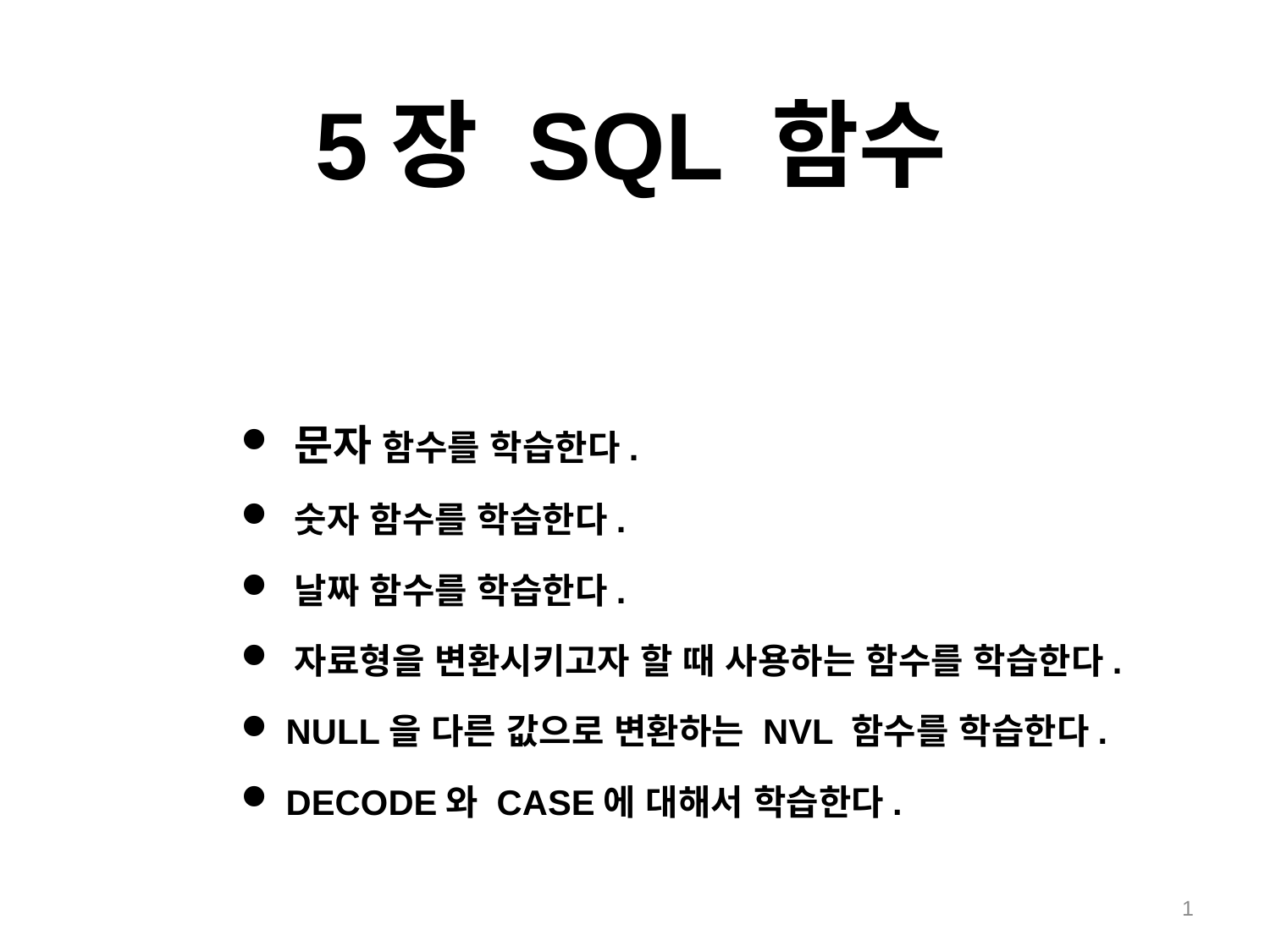

# 5장 SQL 함수
 문자 함수를 학습한다.
 숫자 함수를 학습한다.
 날짜 함수를 학습한다.
 자료형을 변환시키고자 할 때 사용하는 함수를 학습한다.
 NULL을 다른 값으로 변환하는 NVL 함수를 학습한다.
 DECODE와 CASE에 대해서 학습한다.

1